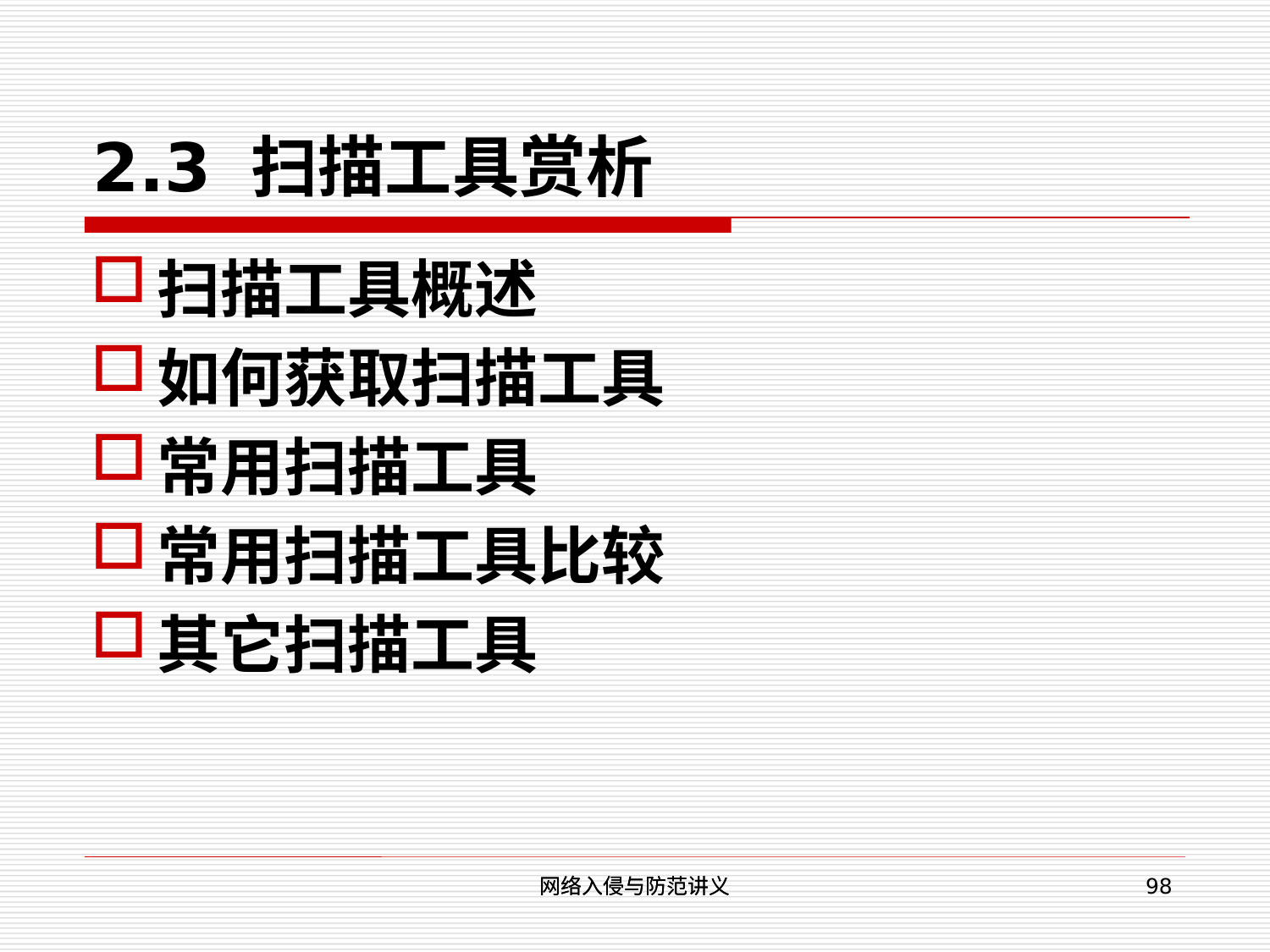

# 2.3 扫描工具赏析
扫描工具概述
如何获取扫描工具
常用扫描工具
常用扫描工具比较
其它扫描工具

网络入侵与防范讲义
网络入侵与防范讲义
98
98